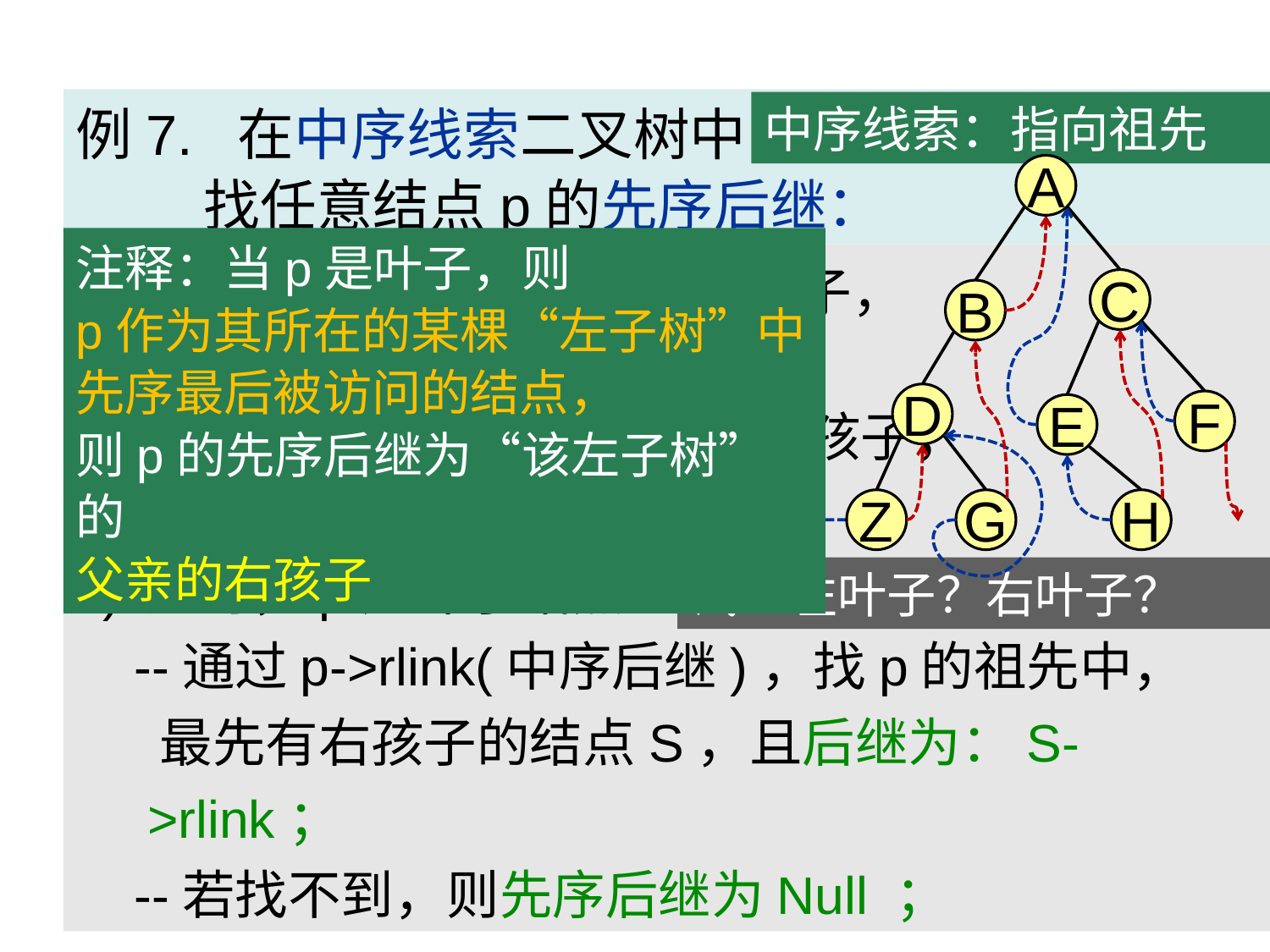

例7.  在中序线索二叉树中,
         找任意结点p的先序后继：
中序线索：指向祖先
A
注释：当p是叶子，则
p作为其所在的某棵“左子树”中先序最后被访问的结点，
则p的先序后继为“该左子树”的
父亲的右孩子
若p->ltag==0，即p有左孩子，
     先序后继为：
b) 若p->rtag==0，p无左有右孩子，
     先序后继为：
c) 此时，p是叶子结点：
    --通过p->rlink(中序后继)，找p的祖先中，
      最先有右孩子的结点S，且后继为：S->rlink；
    --若找不到，则先序后继为Null ；
C
B
p->llink;
D
F
E
p->rlink;
Z
G
H
试：左叶子？右叶子？